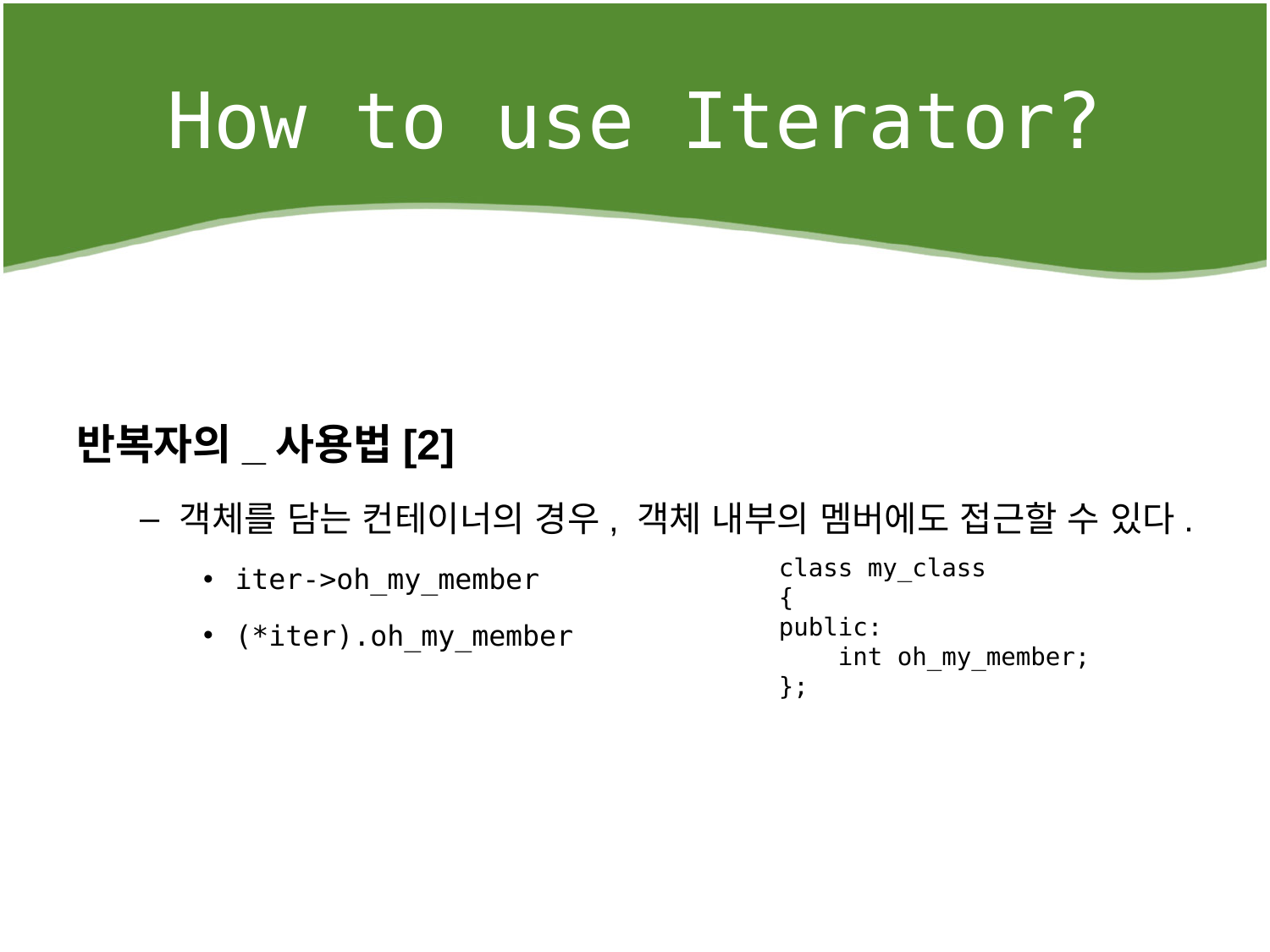

# How to use Iterator?
반복자의_사용법[2]
객체를 담는 컨테이너의 경우, 객체 내부의 멤버에도 접근할 수 있다.
iter->oh_my_member
(*iter).oh_my_member
class my_class
{
public:
    int oh_my_member;
};